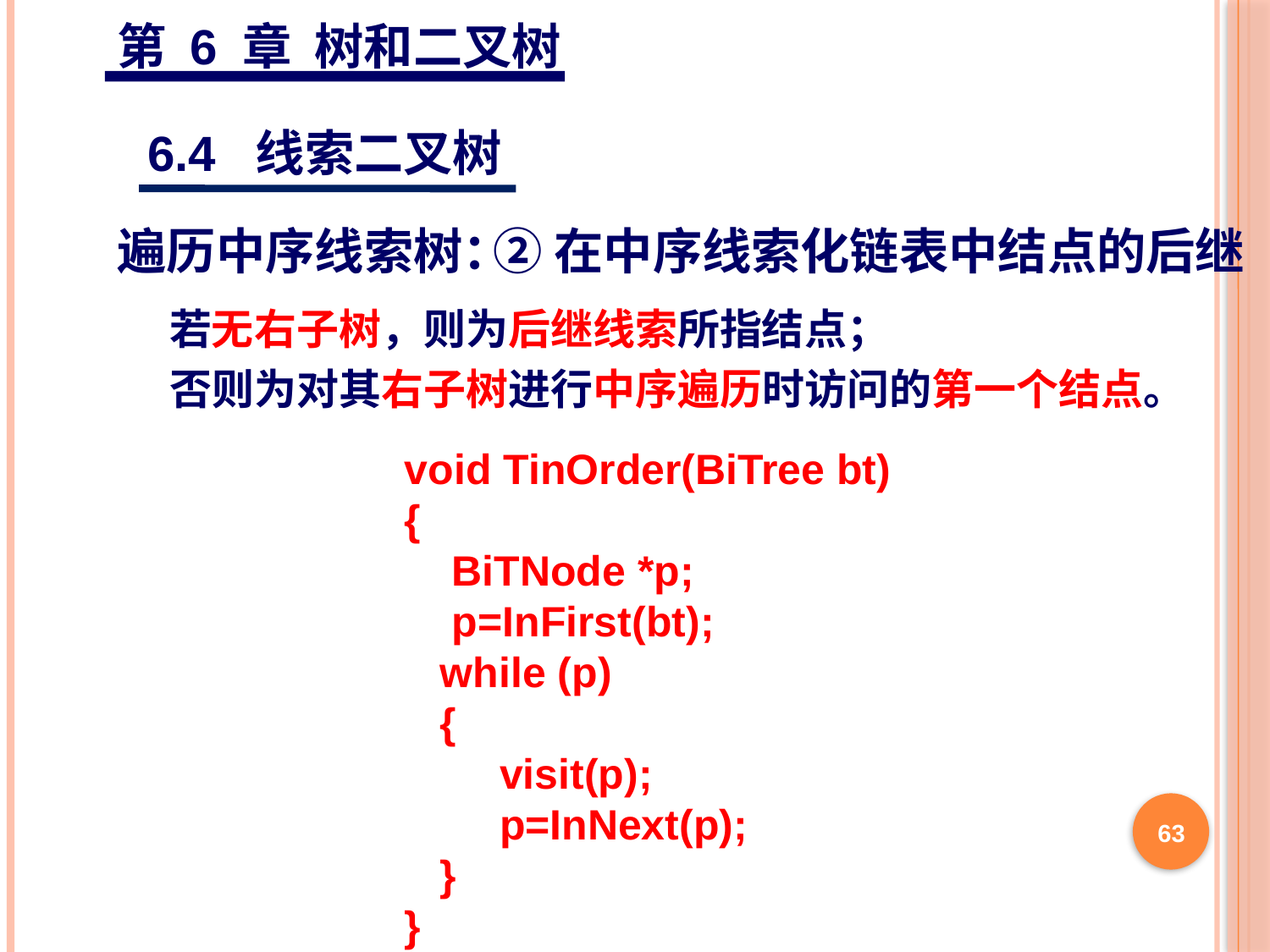

第 6 章  树和二叉树

6.4  线索二叉树
遍历中序线索树：
②在中序线索化链表中结点的后继
若无右子树，则为后继线索所指结点；
否则为对其右子树进行中序遍历时访问的第一个结点。
void TinOrder(BiTree bt)
{
    BiTNode *p;
    p=InFirst(bt);
   while (p)
   {
        visit(p);
        p=InNext(p);
   }
}
63